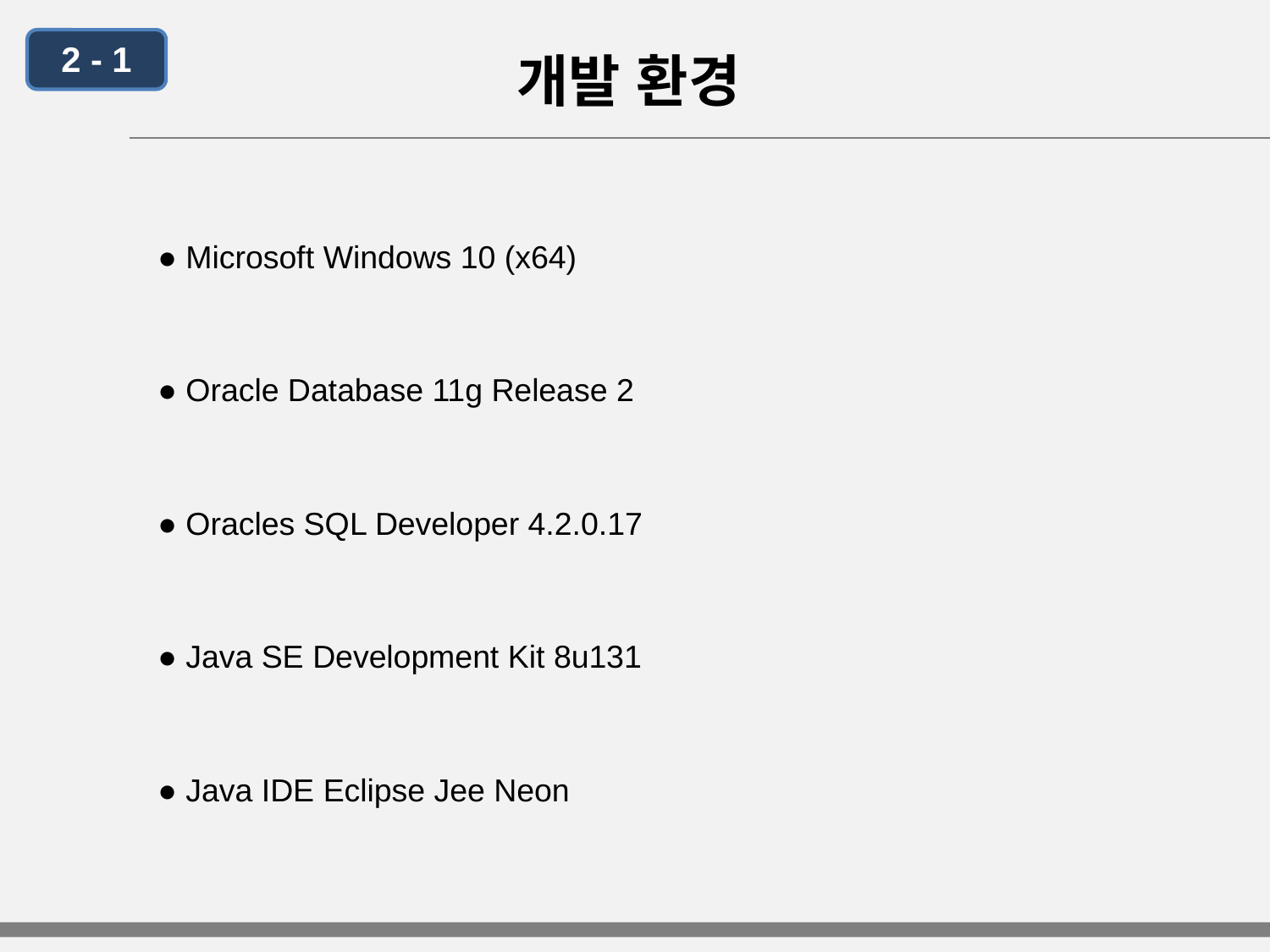

2 - 1
개발 환경
● Microsoft Windows 10 (x64)

● Oracle Database 11g Release 2

● Oracles SQL Developer 4.2.0.17

● Java SE Development Kit 8u131

● Java IDE Eclipse Jee Neon